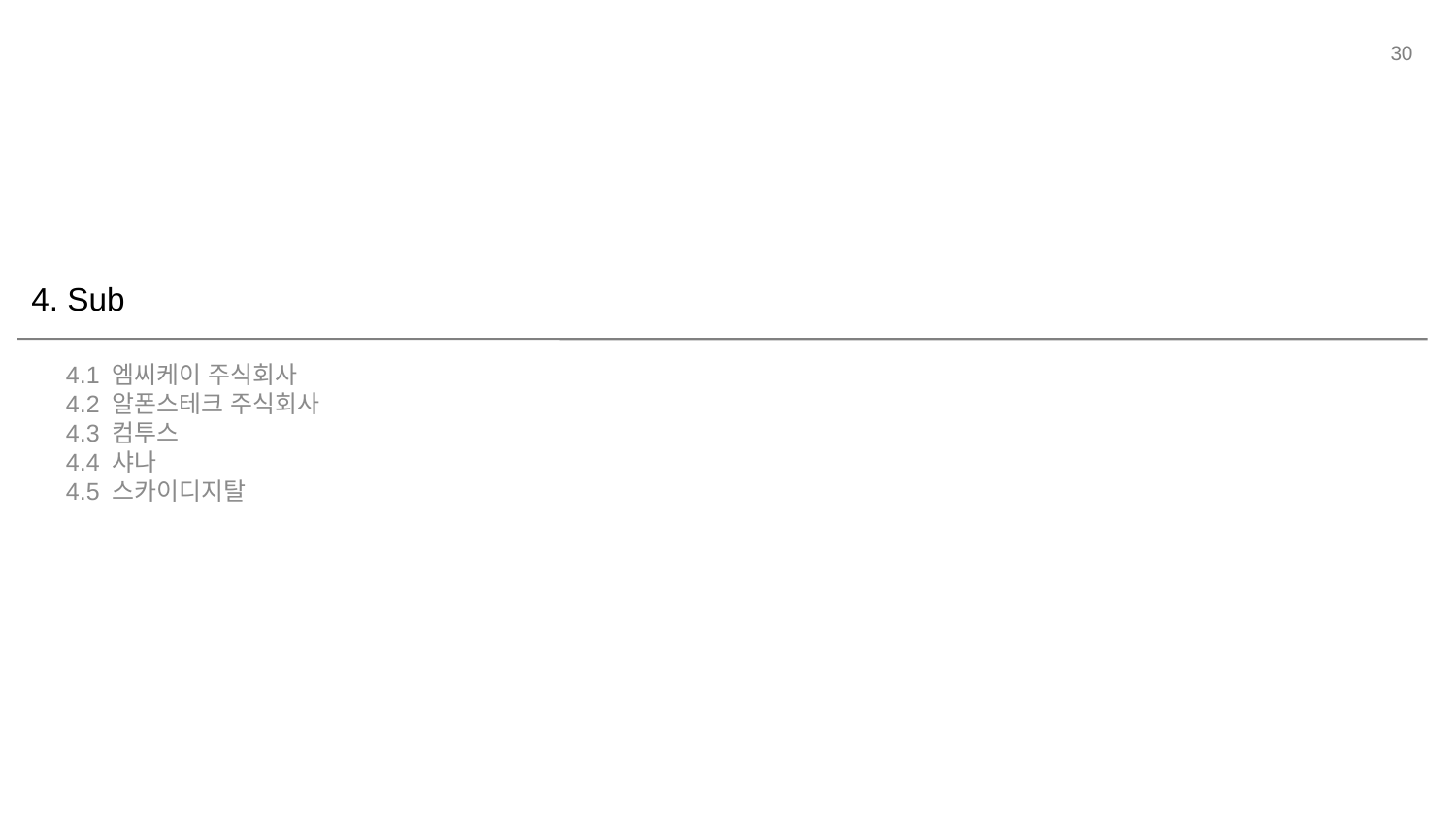

30
# 4. Sub
4.1 엠씨케이 주식회사
4.2 알폰스테크 주식회사
4.3 컴투스
4.4 샤나
4.5 스카이디지탈